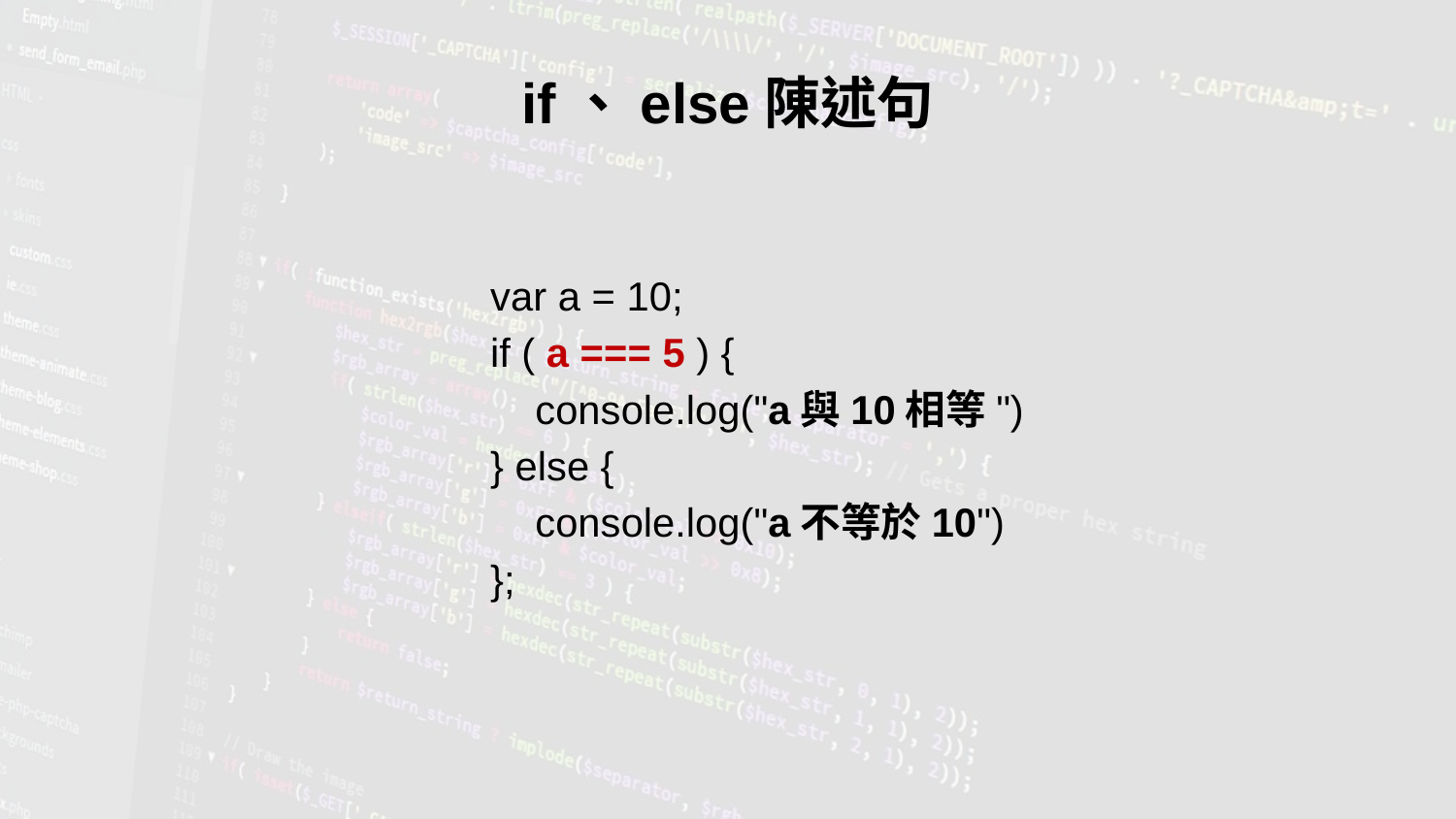

# if、else陳述句
var a = 10;
if ( a === 5 ) {
    console.log("a與10相等")
} else {
    console.log("a不等於10")
};